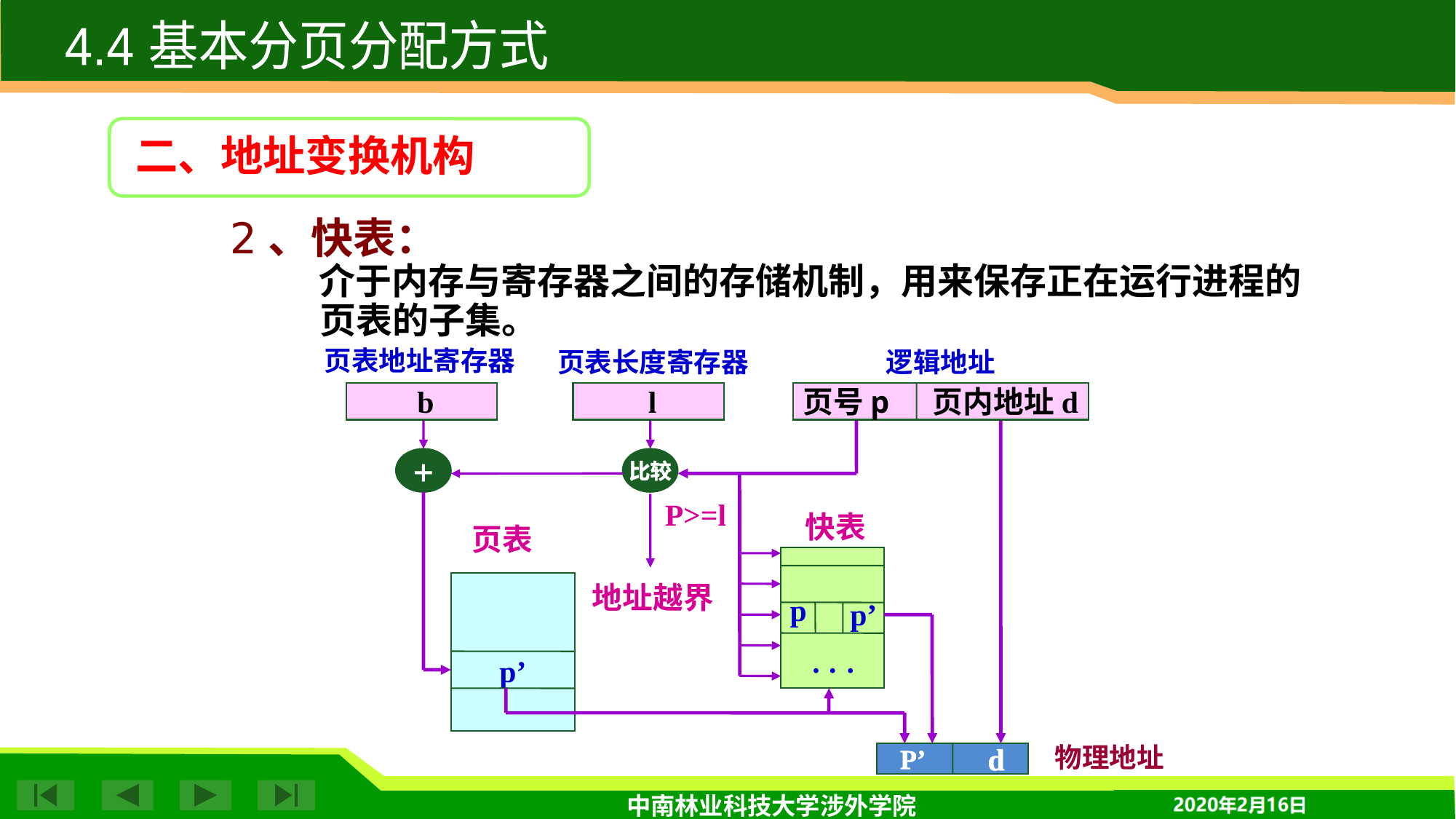

4.4 基本分页分配方式

二、地址变换机构
2、快表：
   介于内存与寄存器之间的存储机制，用来保存正在运行进程的页表的子集。
页表地址寄存器
页表长度寄存器
逻辑地址
 b
 l
页号p  页内地址d

+
比较

P>=l

快表
页表

p’
地址越界

p
p’

.
.
.

d
物理地址
P’